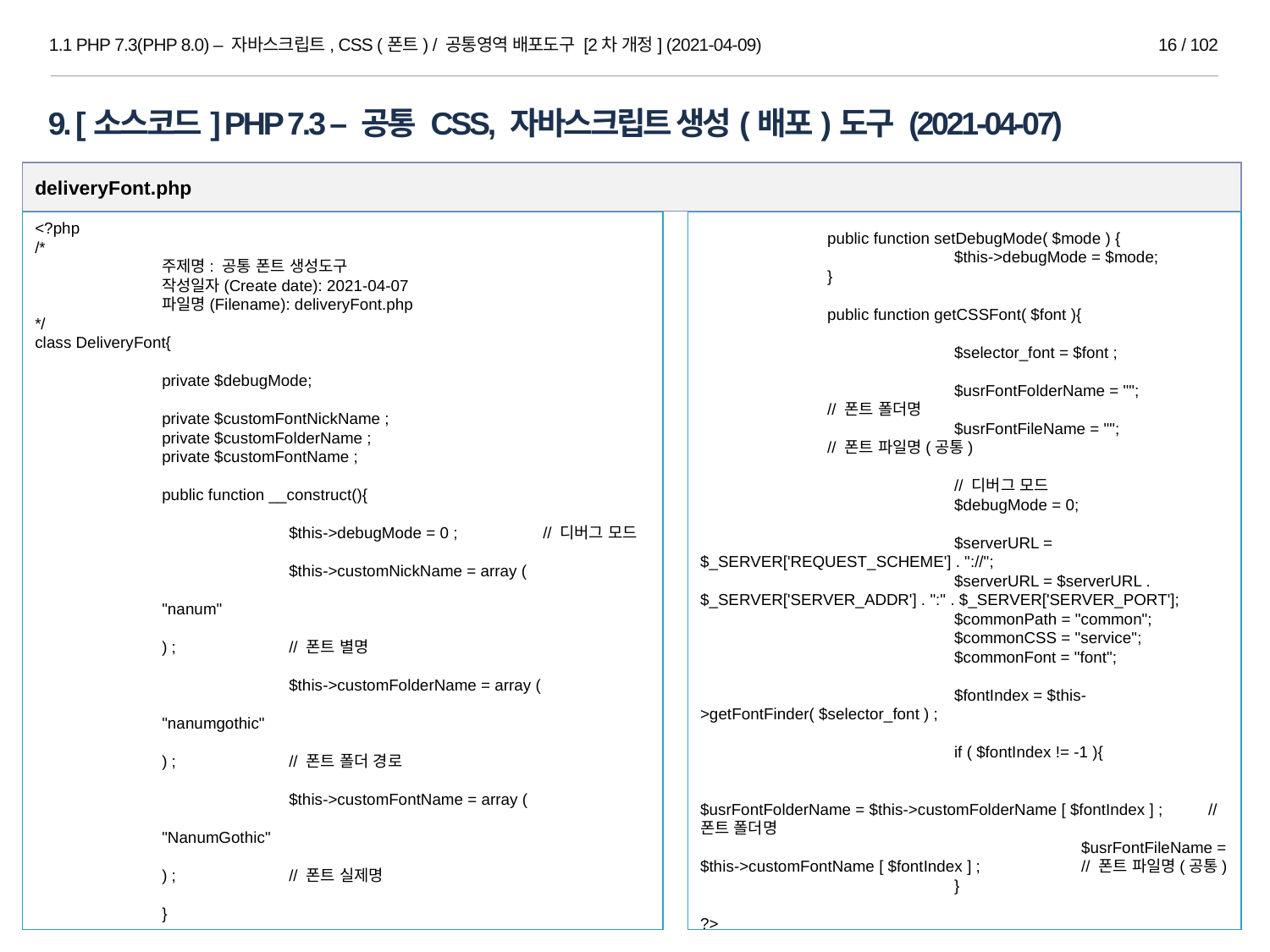

1.1 PHP 7.3(PHP 8.0) – 자바스크립트, CSS (폰트) / 공통영역 배포도구 [2차 개정] (2021-04-09)
16 / 102

9. [소스코드] PHP 7.3 – 공통 CSS, 자바스크립트 생성(배포)도구 (2021-04-07)
deliveryFont.php
<?php
/*
	주제명: 공통 폰트 생성도구
	작성일자(Create date): 2021-04-07
	파일명(Filename): deliveryFont.php
*/
class DeliveryFont{

	private $debugMode;

	private $customFontNickName ;
	private $customFolderName ;
	private $customFontName ;

	public function __construct(){

		$this->debugMode = 0 ;	// 디버그 모드

		$this->customNickName = array (
					"nanum"
					) ;	// 폰트 별명

		$this->customFolderName = array (
					"nanumgothic"
					) ;	// 폰트 폴더 경로

		$this->customFontName = array (
					"NanumGothic"
					) ;	// 폰트 실제명

	}

	public function setDebugMode( $mode ) {
		$this->debugMode = $mode;
	}

	public function getCSSFont( $font ){

		$selector_font = $font ;

		$usrFontFolderName = ""; 		// 폰트 폴더명
		$usrFontFileName = "";		// 폰트 파일명(공통)

		// 디버그 모드
		$debugMode = 0;

		$serverURL = $_SERVER['REQUEST_SCHEME'] . "://";
		$serverURL = $serverURL . $_SERVER['SERVER_ADDR'] . ":" . $_SERVER['SERVER_PORT'];
		$commonPath = "common";
		$commonCSS = "service";
		$commonFont = "font";

		$fontIndex = $this->getFontFinder( $selector_font ) ;

		if ( $fontIndex != -1 ){

			$usrFontFolderName = $this->customFolderName [ $fontIndex ] ;	// 폰트 폴더명
			$usrFontFileName = $this->customFontName [ $fontIndex ] ;	// 폰트 파일명(공통)
		}

?>